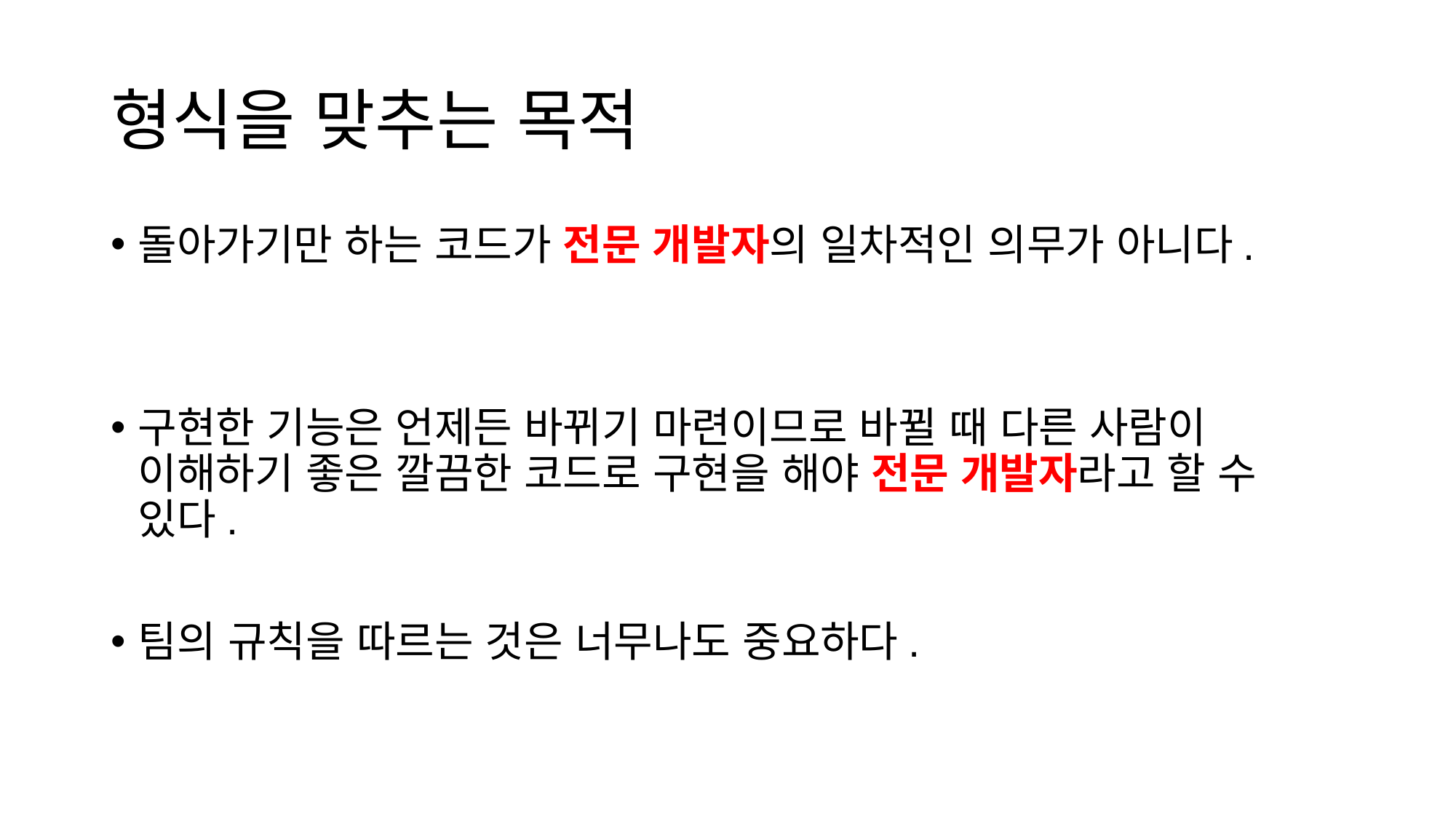

# 형식을 맞추는 목적
돌아가기만 하는 코드가 전문 개발자의 일차적인 의무가 아니다.

구현한 기능은 언제든 바뀌기 마련이므로 바뀔 때 다른 사람이 이해하기 좋은 깔끔한 코드로 구현을 해야 전문 개발자라고 할 수 있다.

팀의 규칙을 따르는 것은 너무나도 중요하다.